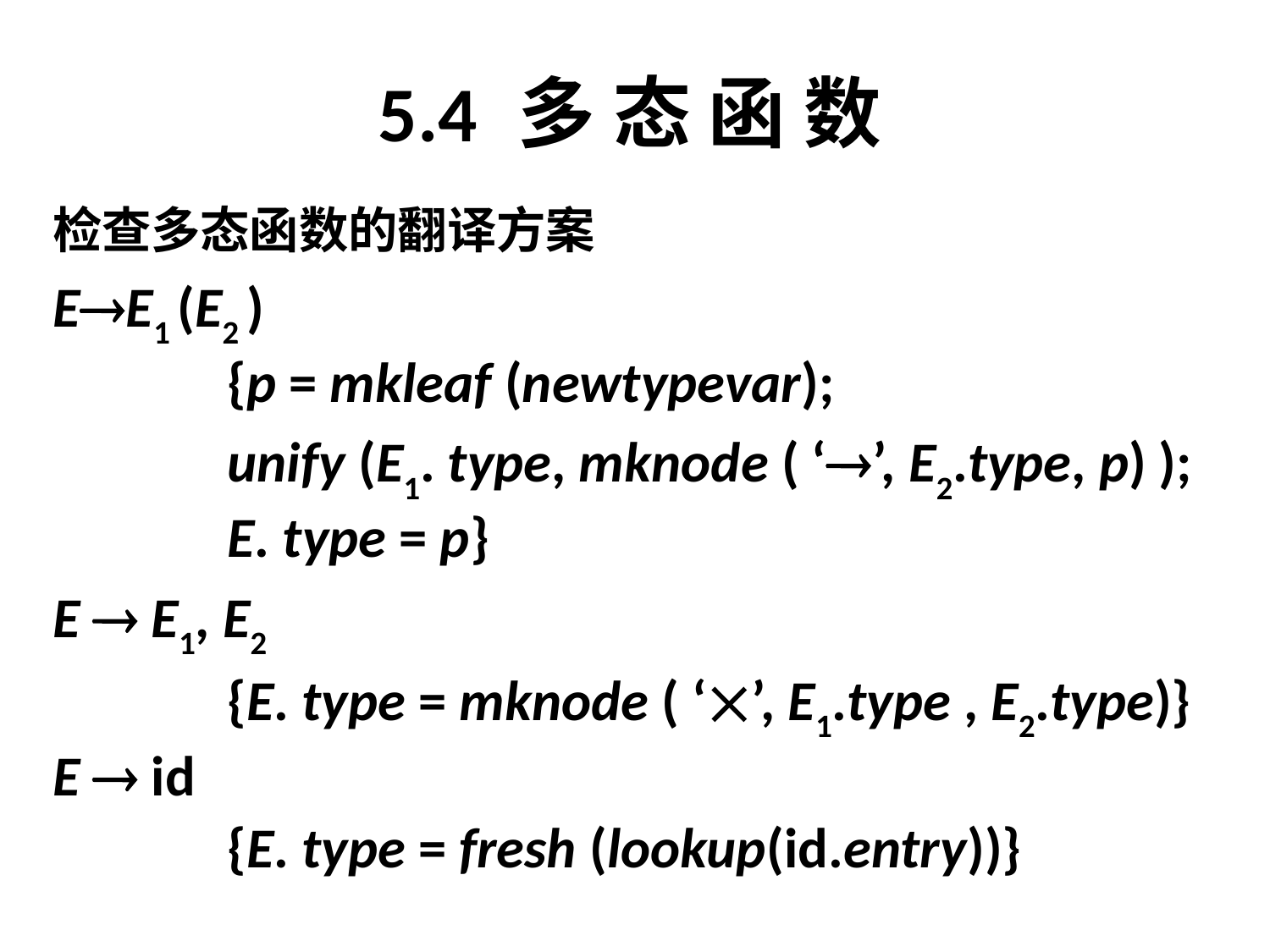

# 5.4 多 态 函 数
检查多态函数的翻译方案
E→E1 (E2 )
		{p = mkleaf (newtypevar);
		unify (E1. type, mknode ( ‘→’, E2.type, p) );
		E. type = p}
E → E1, E2
		{E. type = mknode ( ‘×’, E1.type , E2.type)}
E → id
		{E. type = fresh (lookup(id.entry))}